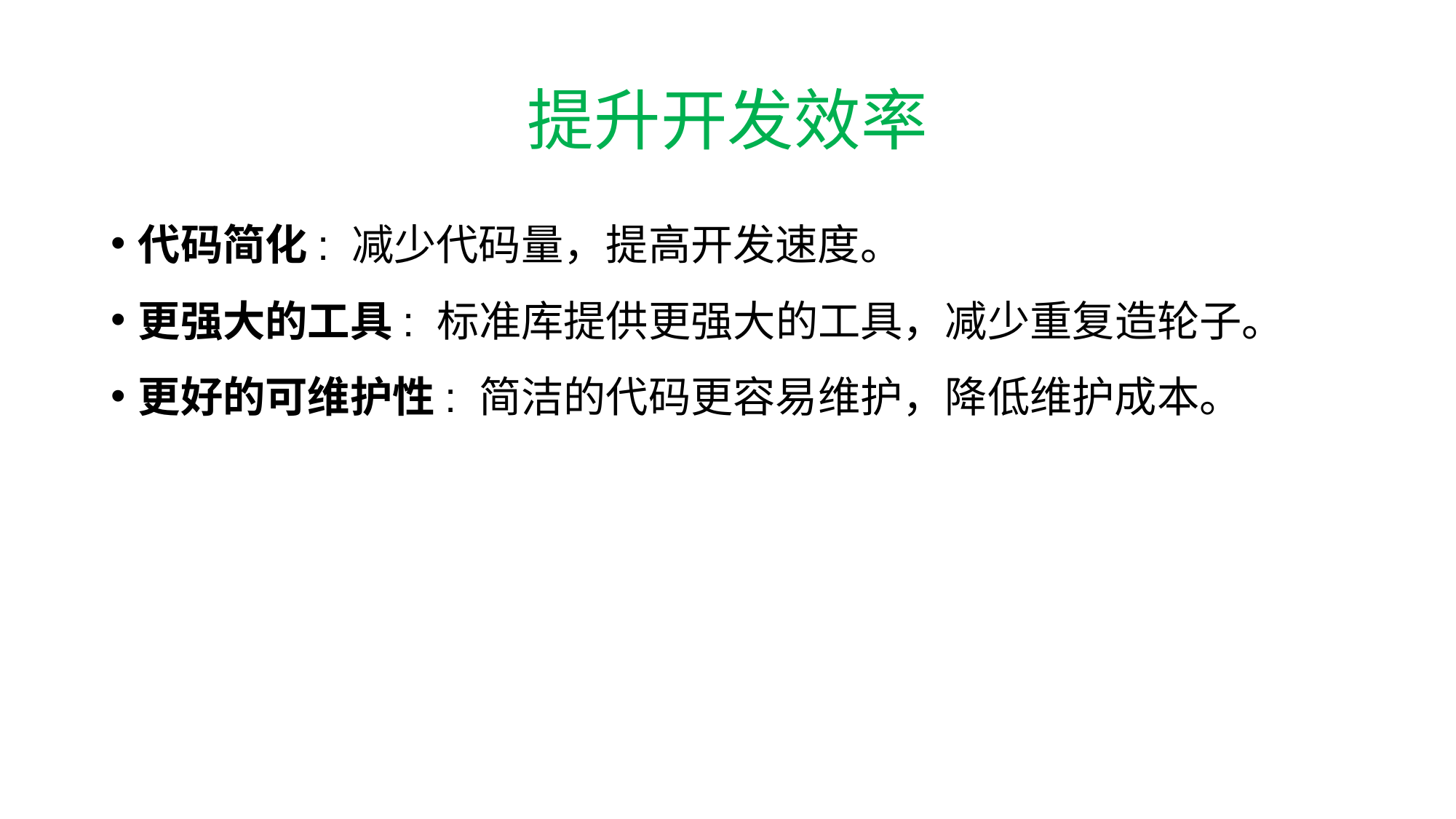

# 提升开发效率
代码简化: 减少代码量，提高开发速度。
更强大的工具: 标准库提供更强大的工具，减少重复造轮子。
更好的可维护性: 简洁的代码更容易维护，降低维护成本。